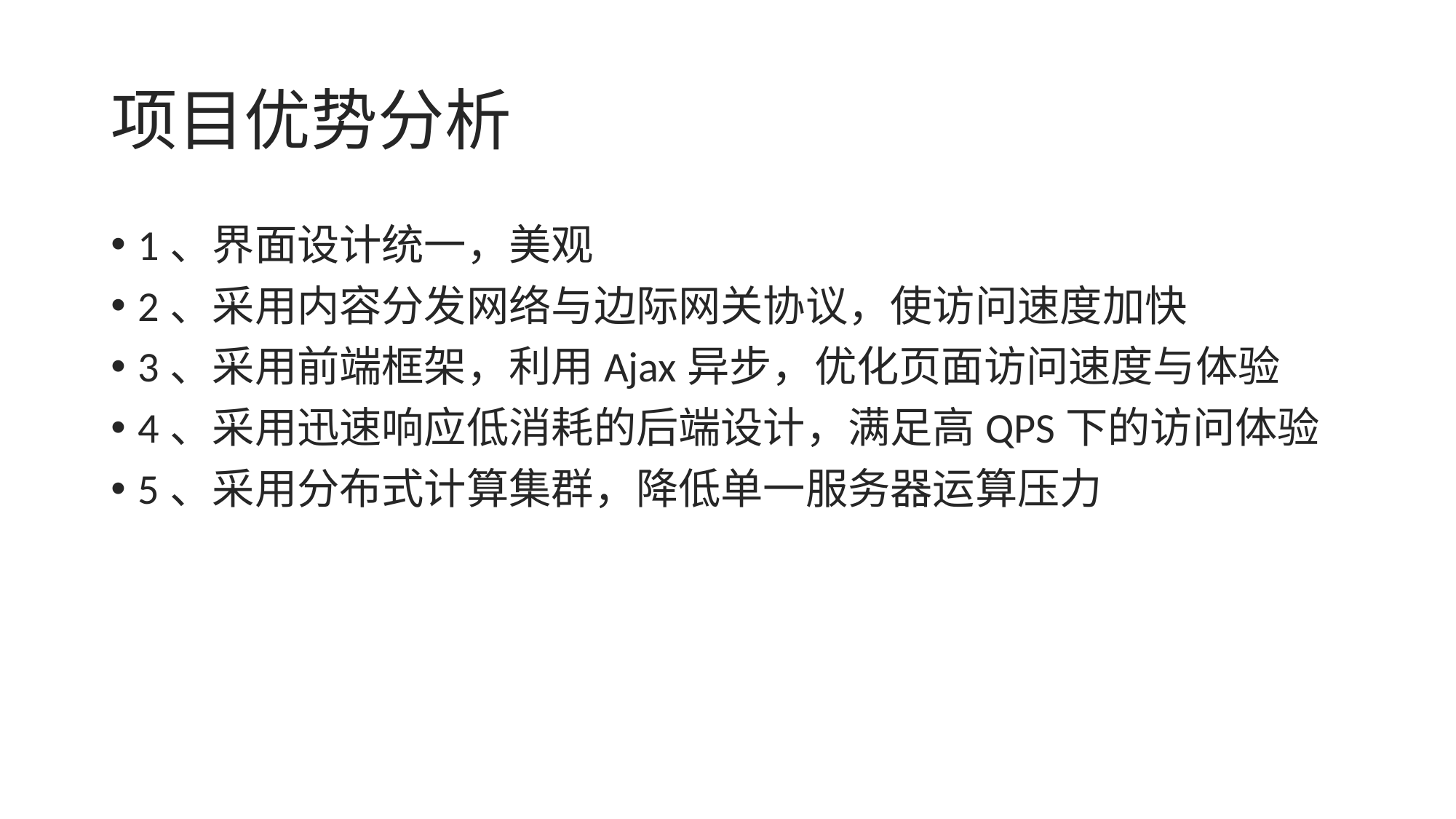

# 项目优势分析
1、界面设计统一，美观
2、采用内容分发网络与边际网关协议，使访问速度加快
3、采用前端框架，利用Ajax异步，优化页面访问速度与体验
4、采用迅速响应低消耗的后端设计，满足高QPS下的访问体验
5、采用分布式计算集群，降低单一服务器运算压力